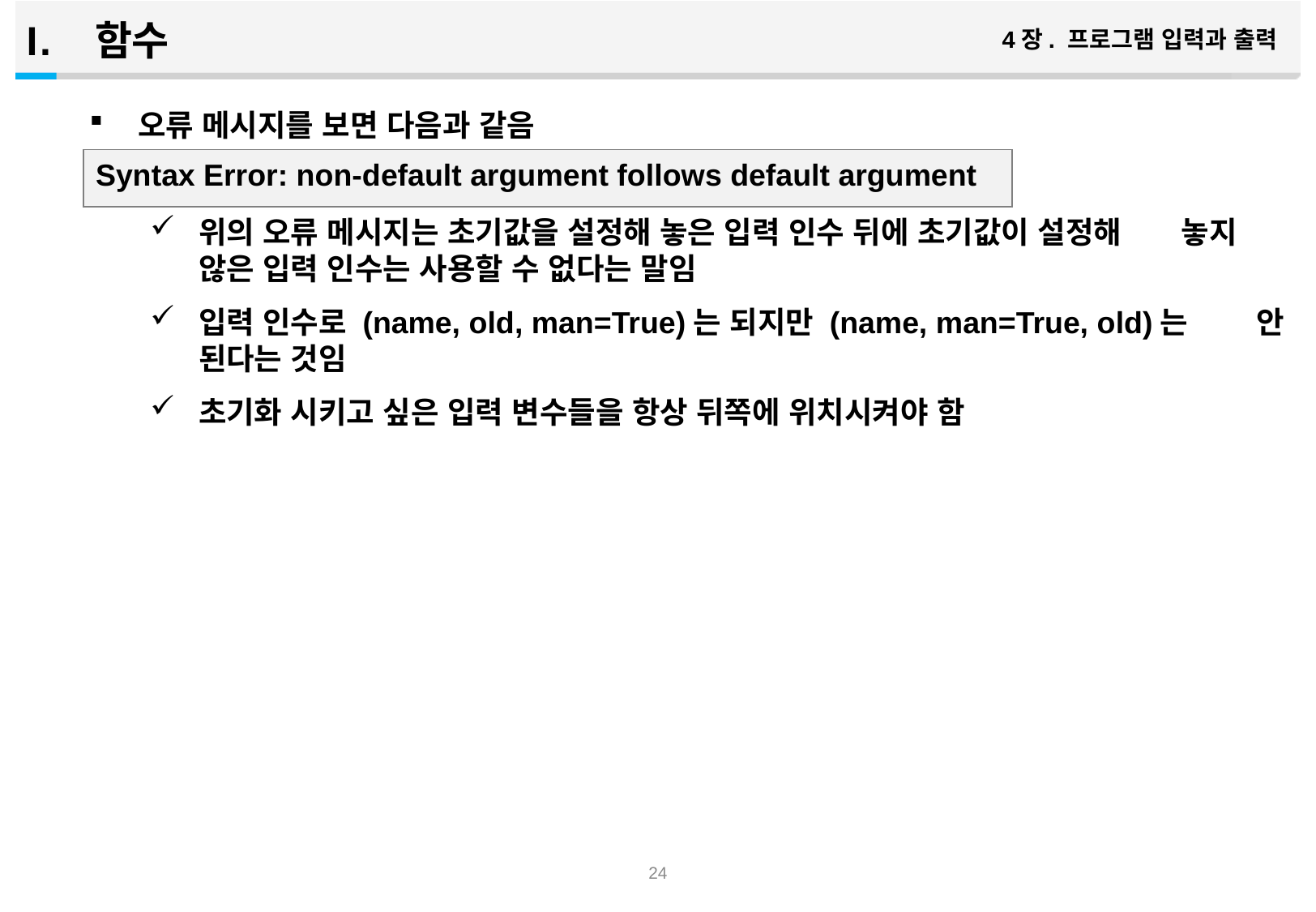

함수
4장. 프로그램 입력과 출력
오류 메시지를 보면 다음과 같음

위의 오류 메시지는 초기값을 설정해 놓은 입력 인수 뒤에 초기값이 설정해       놓지 않은 입력 인수는 사용할 수 없다는 말임
입력 인수로 (name, old, man=True)는 되지만 (name, man=True, old)는        안 된다는 것임
초기화 시키고 싶은 입력 변수들을 항상 뒤쪽에 위치시켜야 함

Syntax Error: non-default argument follows default argument
24